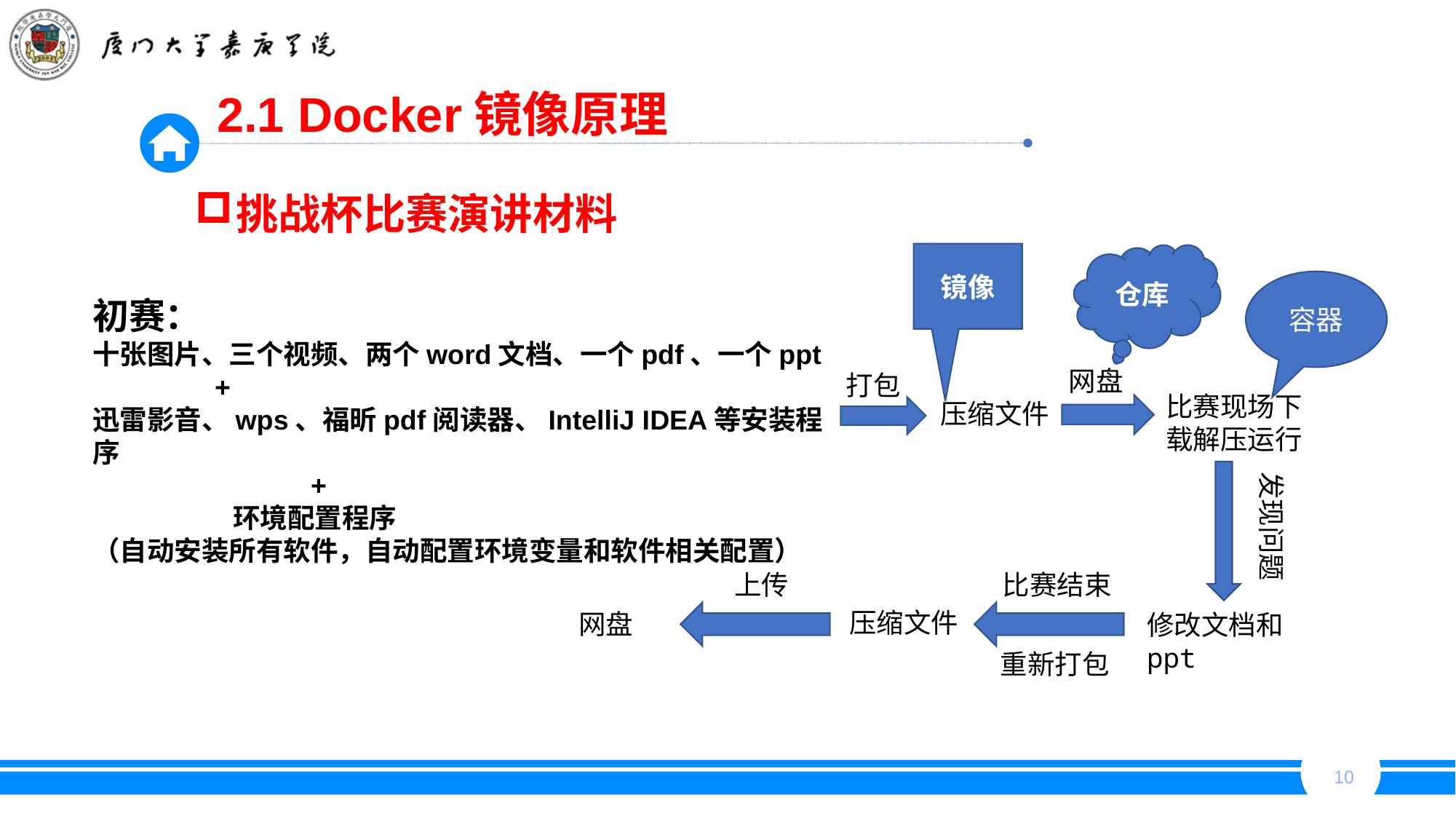

2.1 Docker镜像原理
挑战杯比赛演讲材料
镜像
仓库
容器
初赛：
十张图片、三个视频、两个word文档、一个pdf、一个ppt
                +
迅雷影音、wps、福昕pdf阅读器、IntelliJ IDEA等安装程序
		+
	    环境配置程序
（自动安装所有软件，自动配置环境变量和软件相关配置）
网盘
打包
比赛现场下载解压运行
压缩文件

发现问题

上传
比赛结束
压缩文件
网盘

修改文档和ppt
重新打包
10